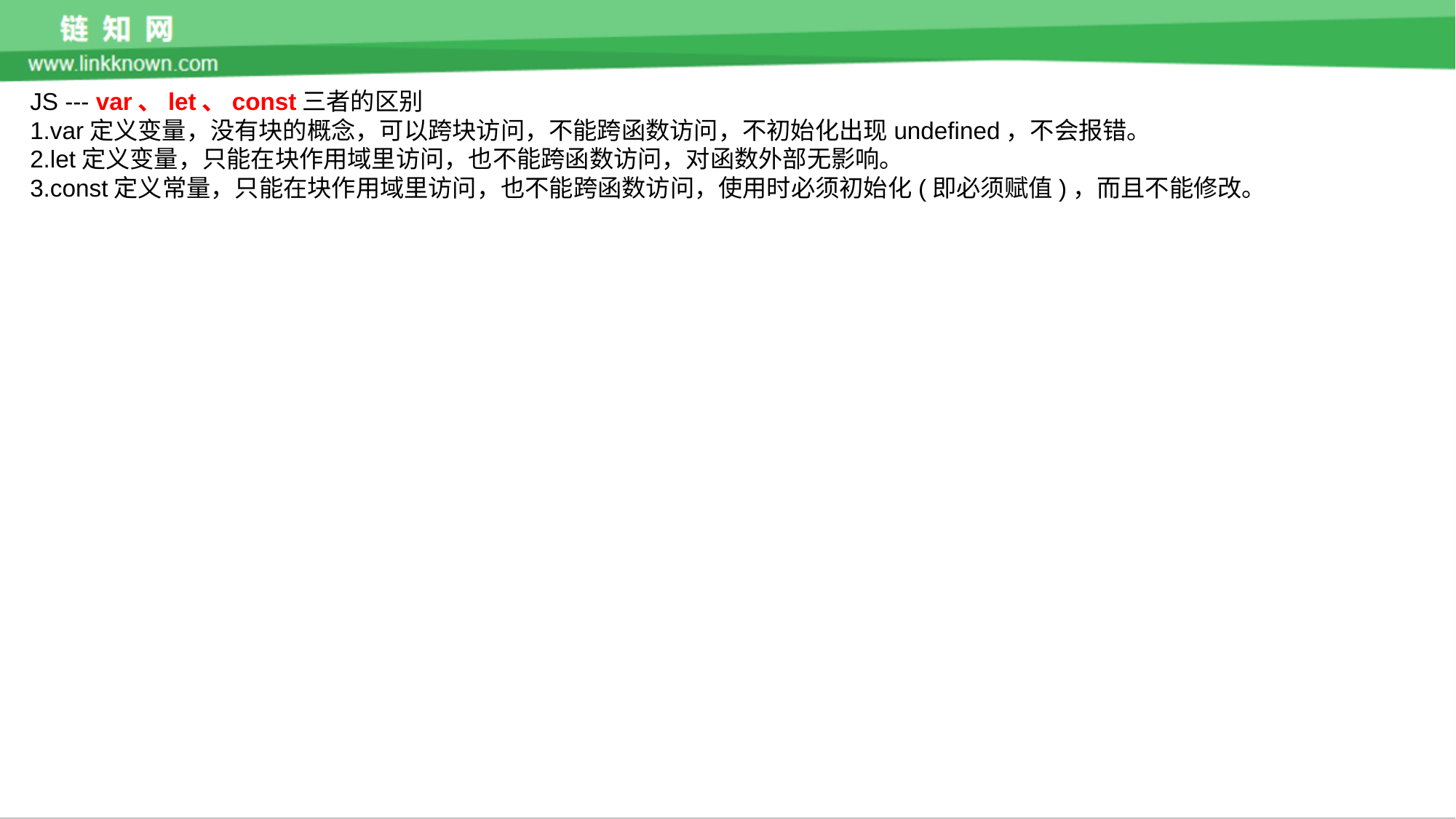

JS --- var、let、const三者的区别
1.var定义变量，没有块的概念，可以跨块访问，不能跨函数访问，不初始化出现undefined，不会报错。
2.let定义变量，只能在块作用域里访问，也不能跨函数访问，对函数外部无影响。
3.const定义常量，只能在块作用域里访问，也不能跨函数访问，使用时必须初始化(即必须赋值)，而且不能修改。